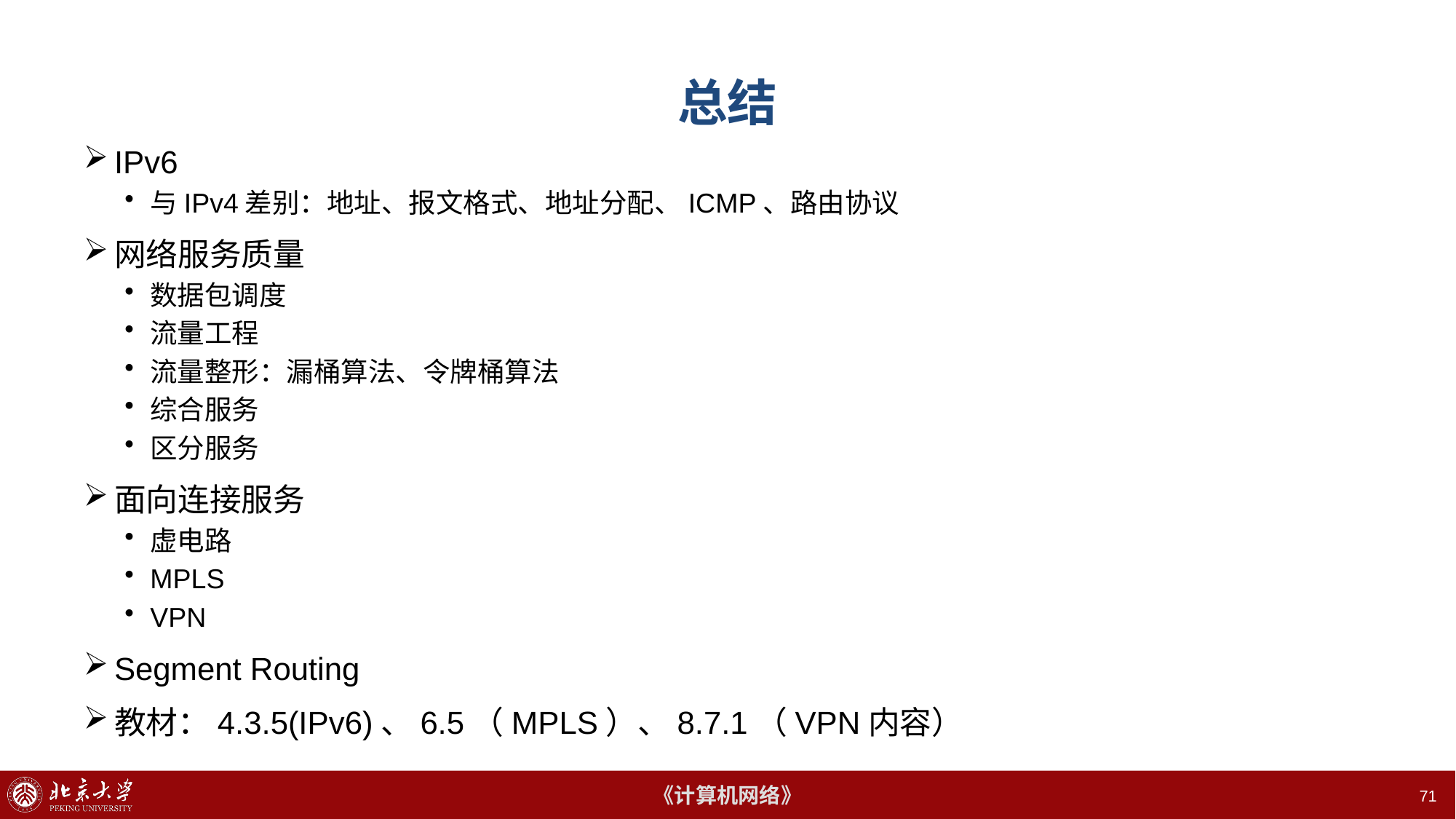

# 总结
IPv6
与IPv4差别：地址、报文格式、地址分配、ICMP、路由协议
网络服务质量
数据包调度
流量工程
流量整形：漏桶算法、令牌桶算法
综合服务
区分服务
面向连接服务
虚电路
MPLS
VPN
Segment Routing
教材：4.3.5(IPv6)、6.5（MPLS）、8.7.1（VPN内容）

71